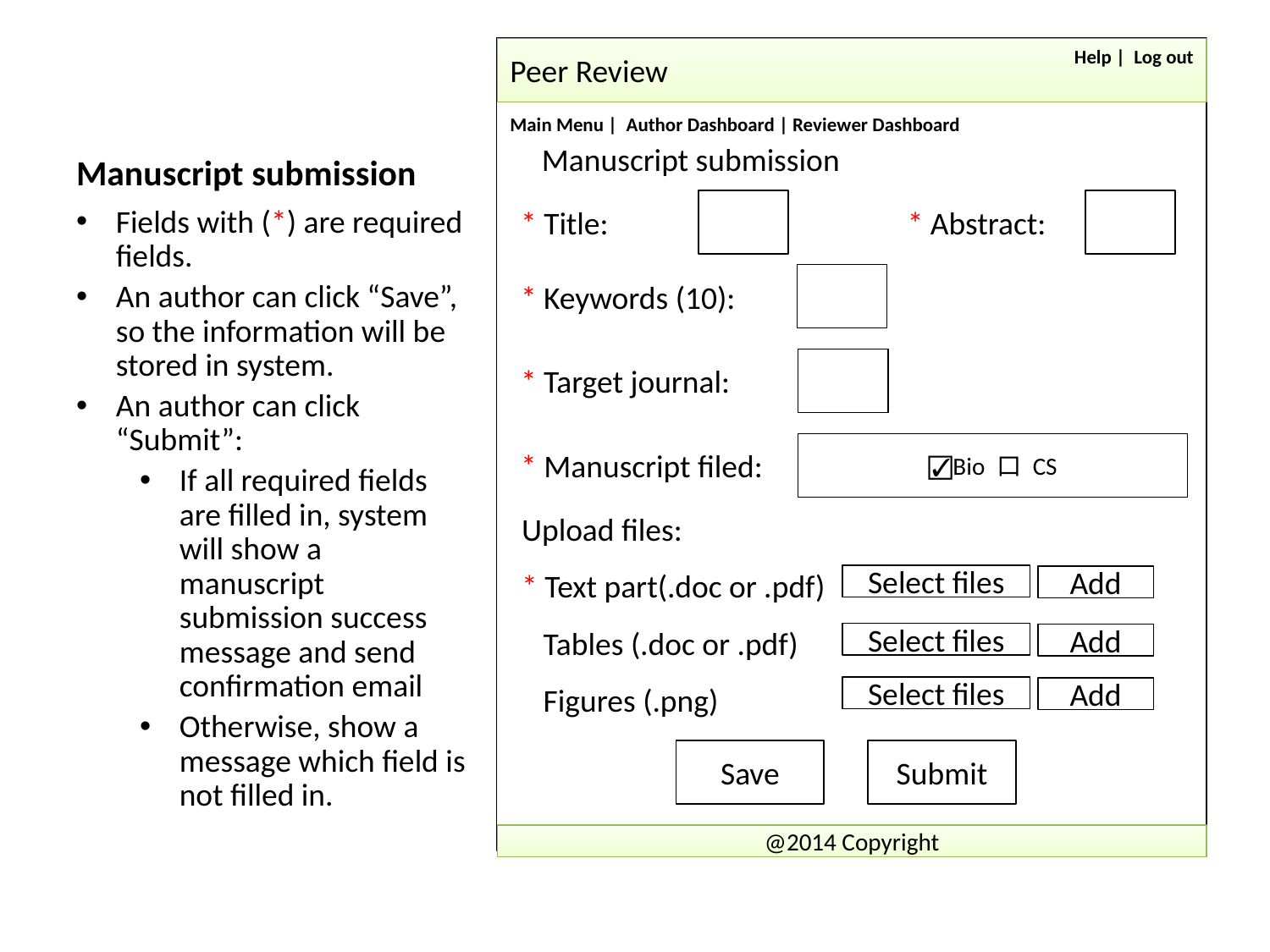

# Manuscript submission

Peer Review
Help |  Log out
Main Menu |  Author Dashboard | Reviewer Dashboard
Manuscript submission
* Title:

* Abstract:

Fields with (*) are required fields.
An author can click “Save”, so the information will be stored in system.
An author can click “Submit”:
If all required fields are filled in, system will show a manuscript submission success message and send confirmation email
Otherwise, show a message which field is not filled in.
* Keywords (10):

* Target journal:

* Manuscript filed:
☑Bio 口 CS
Upload files:
* Text part(.doc or .pdf)
   Tables (.doc or .pdf)
   Figures (.png)

Select files
Add
Select files
Add
Select files
Add
Save
Submit
@2014 Copyright